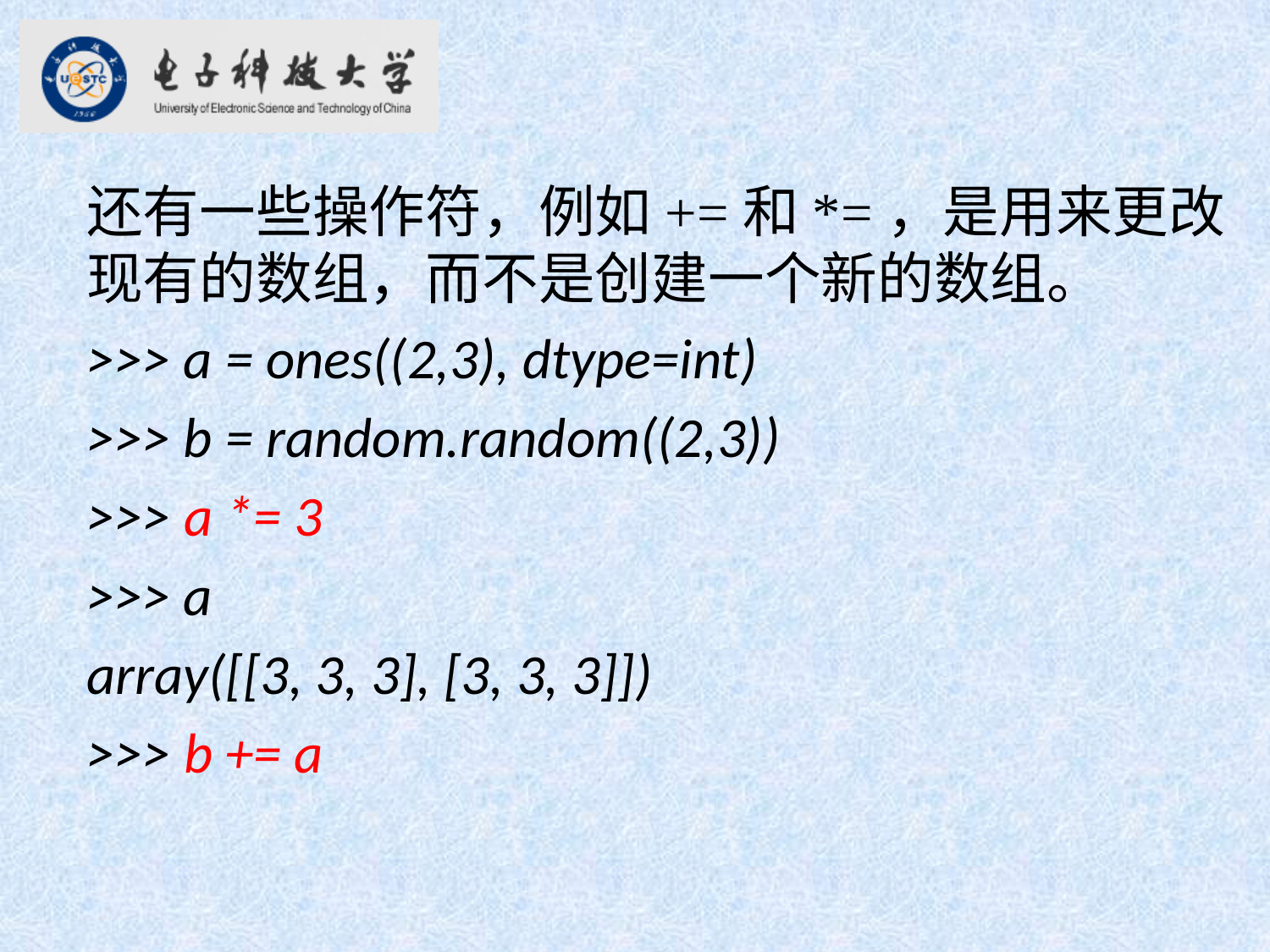

还有一些操作符，例如+=和*=，是用来更改现有的数组，而不是创建一个新的数组。
>>> a = ones((2,3), dtype=int)
>>> b = random.random((2,3))
>>> a *= 3
>>> a
array([[3, 3, 3], [3, 3, 3]])
>>> b += a